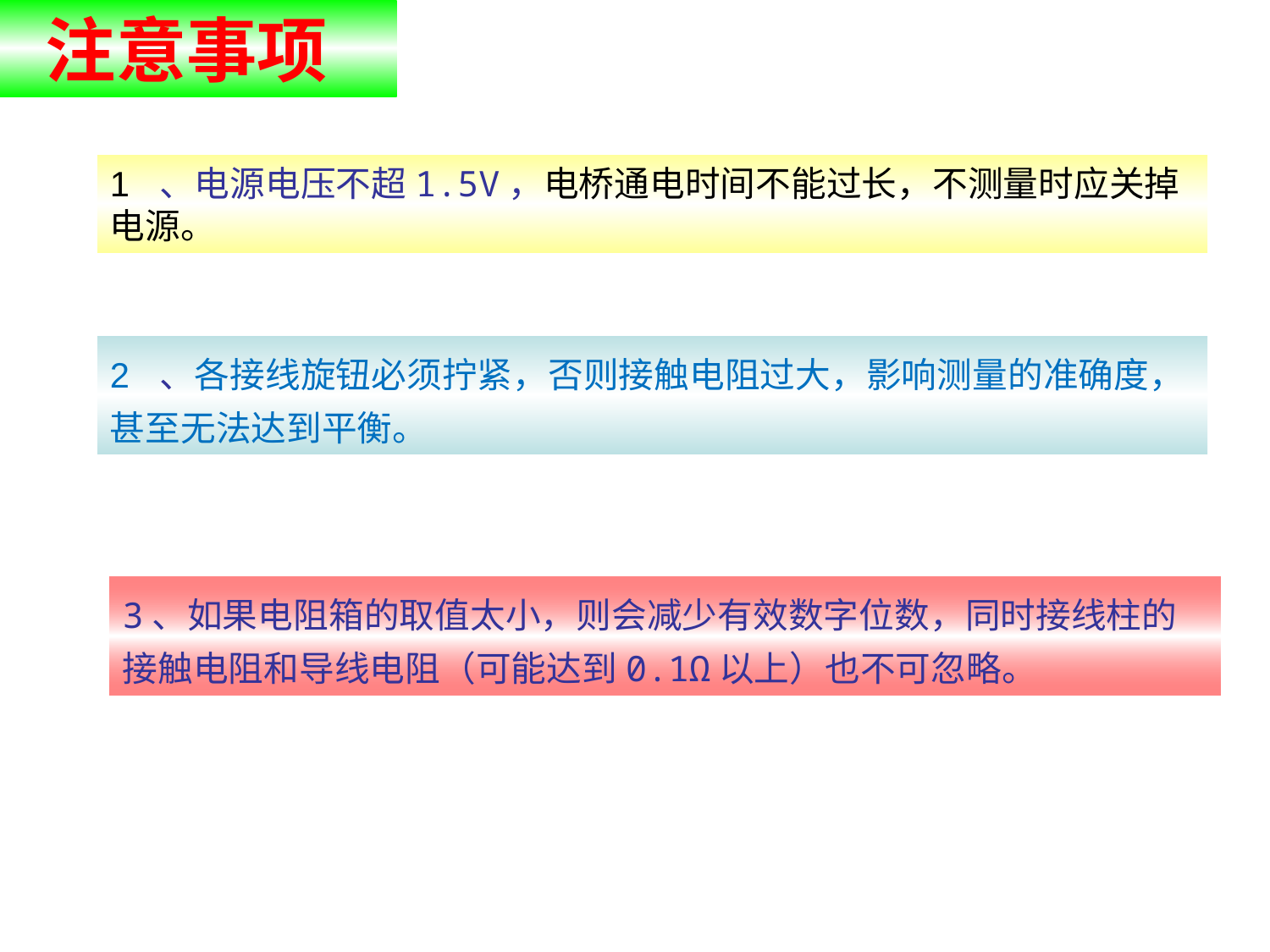

注意事项

1 、电源电压不超1.5V，电桥通电时间不能过长，不测量时应关掉电源。
2 、各接线旋钮必须拧紧，否则接触电阻过大，影响测量的准确度，甚至无法达到平衡。
3、如果电阻箱的取值太小，则会减少有效数字位数，同时接线柱的接触电阻和导线电阻（可能达到0.1Ω以上）也不可忽略。